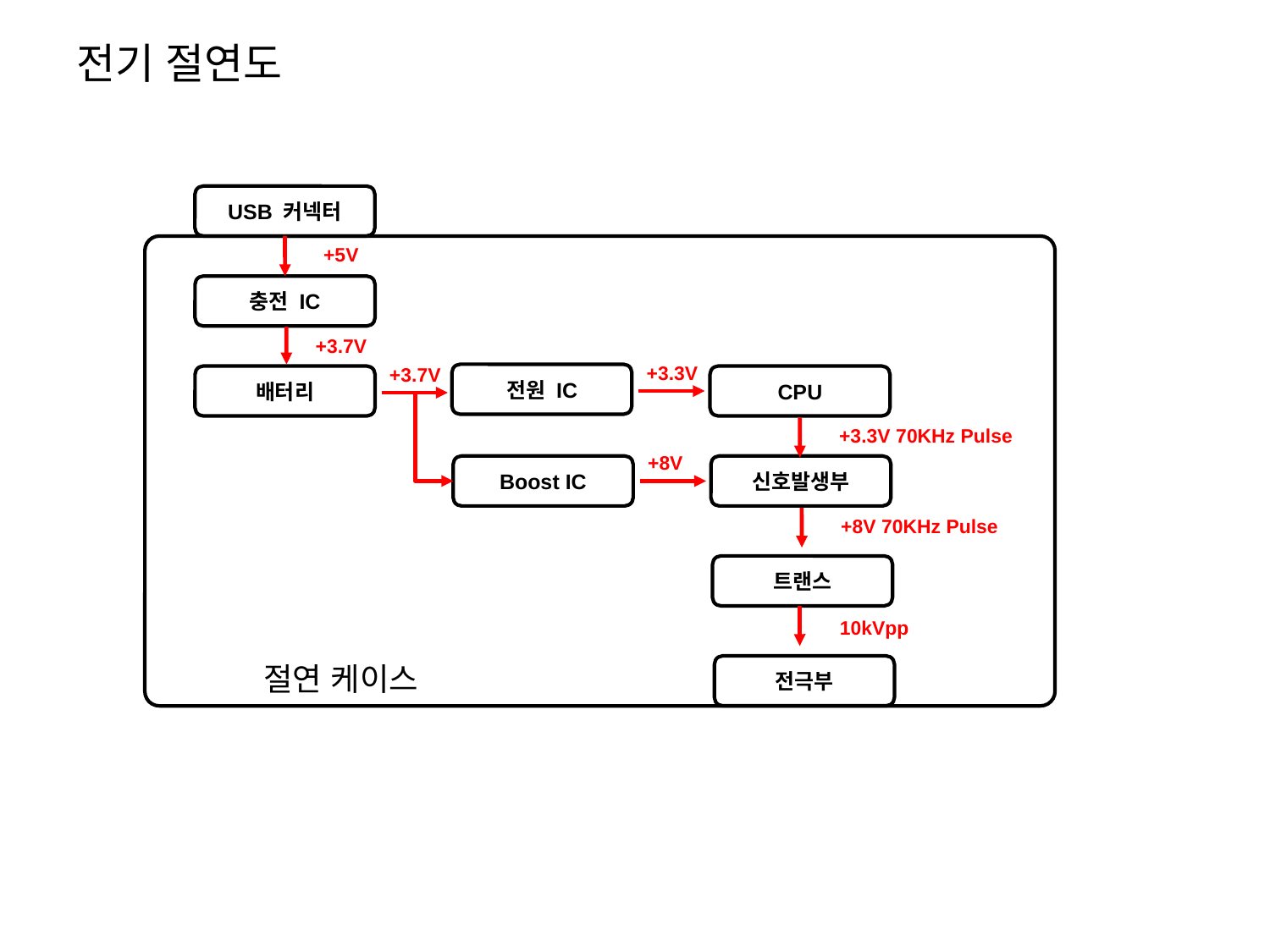

# 전기 절연도
USB 커넥터

+5V
충전 IC
+3.7V
+3.3V
+3.7V
전원 IC
배터리
CPU
+3.3V 70KHz Pulse
+8V
Boost IC
신호발생부
+8V 70KHz Pulse
트랜스
10kVpp
절연 케이스
전극부